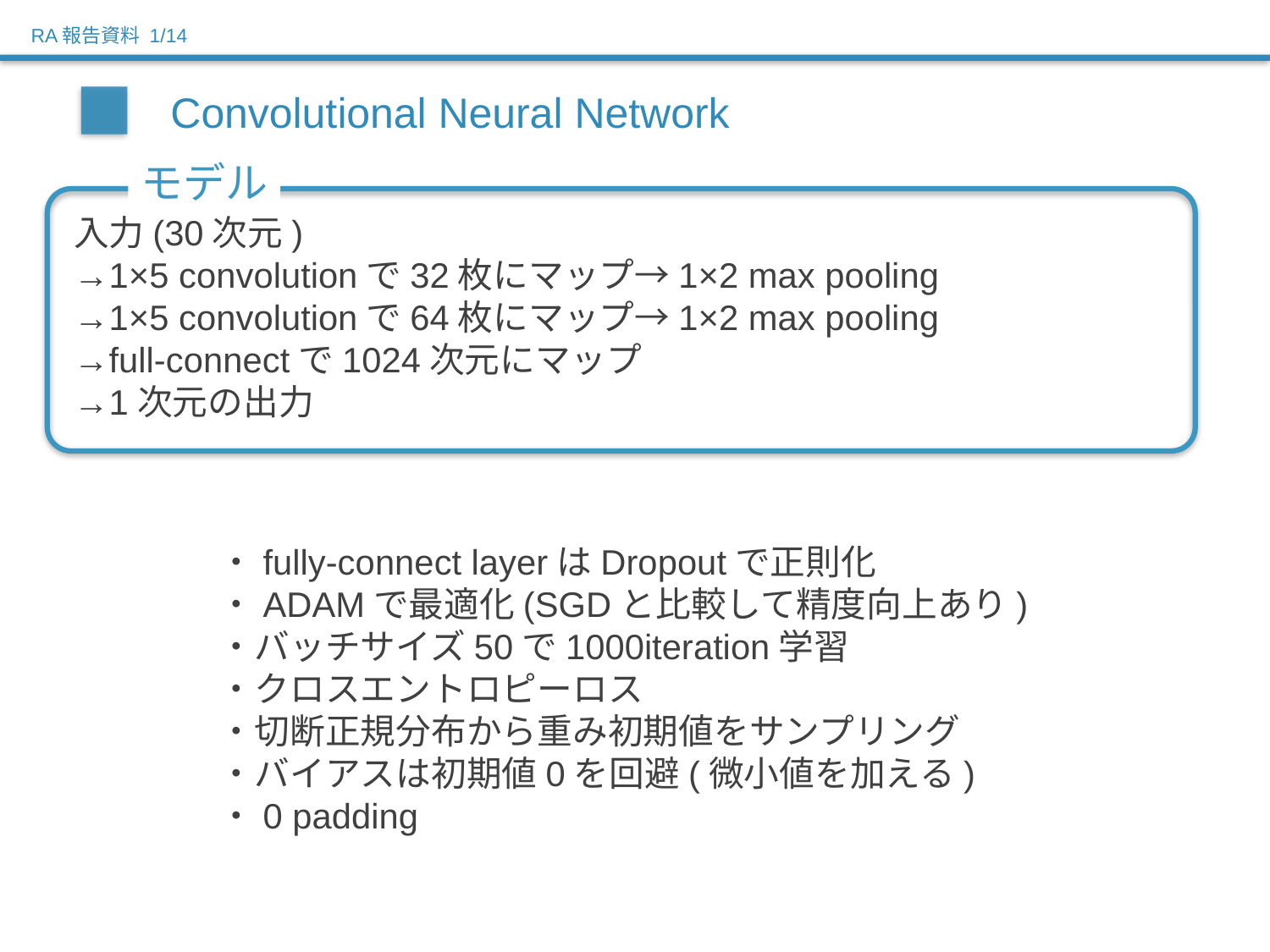

RA報告資料 1/14

Convolutional Neural Network

モデル

入力(30次元)
→1×5 convolutionで32枚にマップ→1×2 max pooling
→1×5 convolutionで64枚にマップ→1×2 max pooling
→full-connectで1024次元にマップ
→1次元の出力
・fully-connect layerはDropoutで正則化
・ADAMで最適化(SGDと比較して精度向上あり)
・バッチサイズ50で1000iteration学習
・クロスエントロピーロス
・切断正規分布から重み初期値をサンプリング
・バイアスは初期値0を回避(微小値を加える)
・0 padding